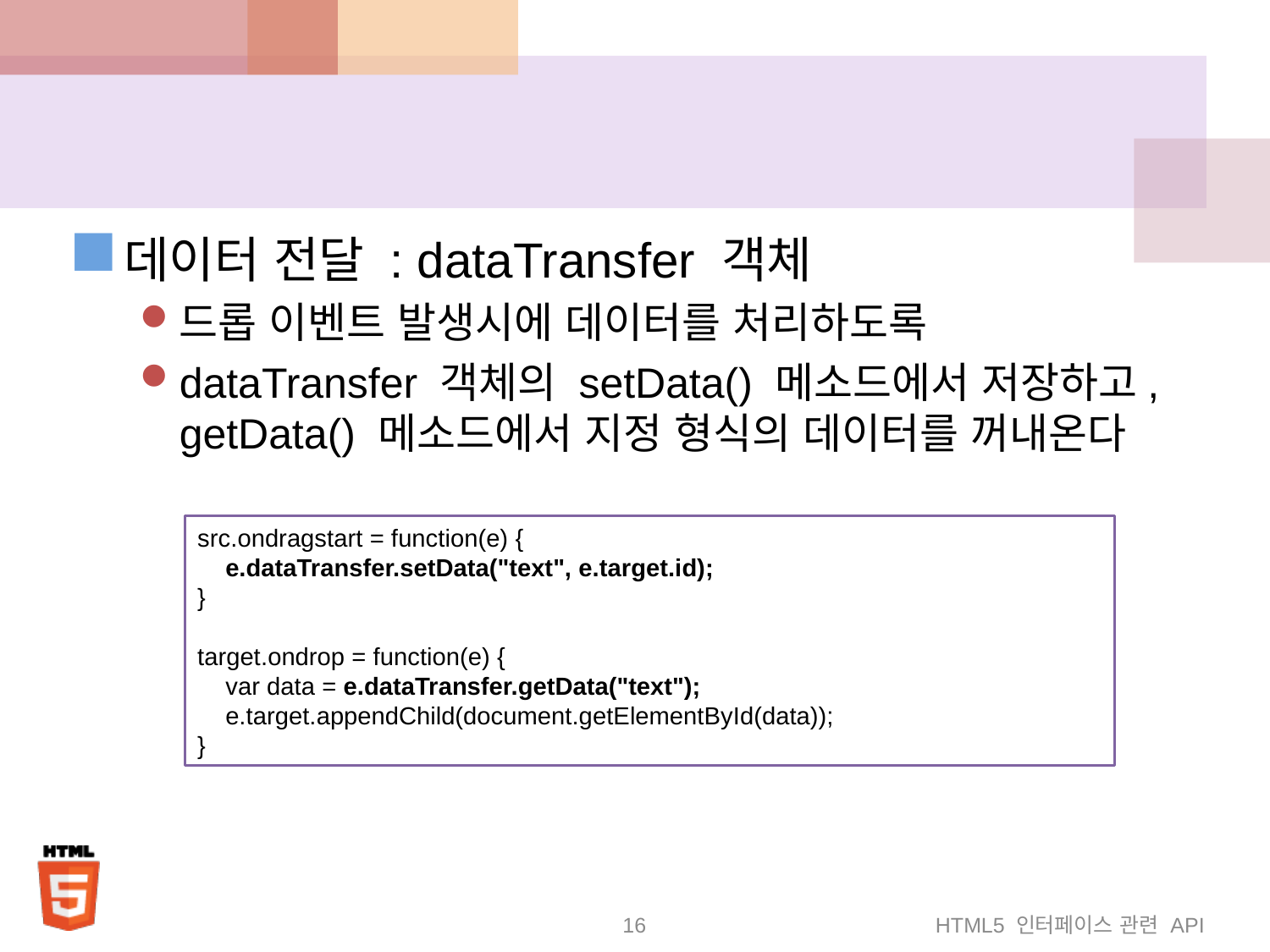

#
데이터 전달 : dataTransfer 객체
드롭 이벤트 발생시에 데이터를 처리하도록
dataTransfer 객체의 setData() 메소드에서 저장하고, getData() 메소드에서 지정 형식의 데이터를 꺼내온다

src.ondragstart = function(e) {
    e.dataTransfer.setData("text", e.target.id);
}

target.ondrop = function(e) {
    var data = e.dataTransfer.getData("text");
    e.target.appendChild(document.getElementById(data));
}
16
HTML5 인터페이스 관련 API